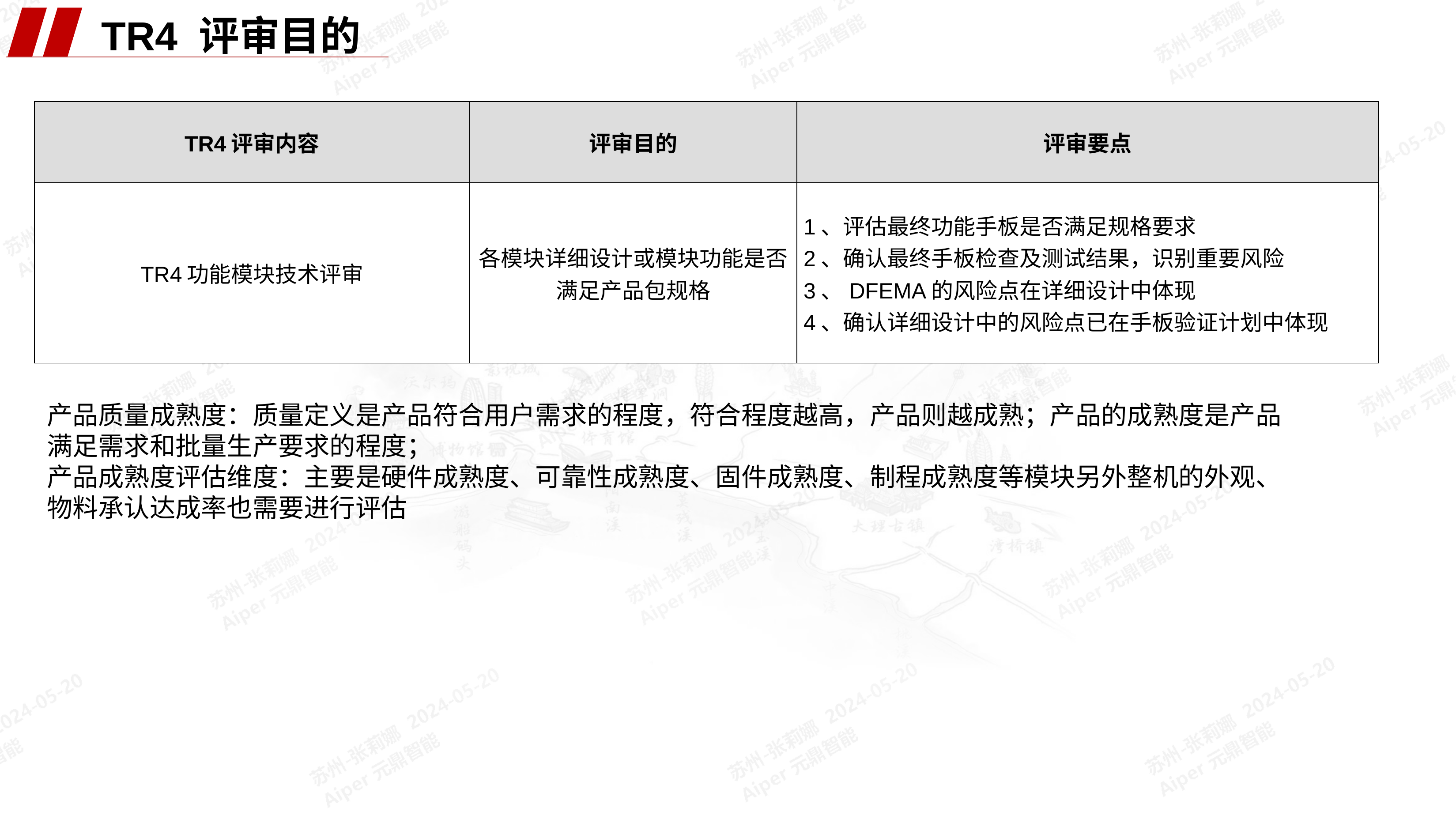

TR4 评审目的
| TR4评审内容 | 评审目的 | 评审要点 |
| --- | --- | --- |
| TR4功能模块技术评审 | 各模块详细设计或模块功能是否满足产品包规格 | 1、评估最终功能手板是否满足规格要求 2、确认最终手板检查及测试结果，识别重要风险 3、DFEMA的风险点在详细设计中体现 4、确认详细设计中的风险点已在手板验证计划中体现 |
产品质量成熟度：质量定义是产品符合用户需求的程度，符合程度越高，产品则越成熟；产品的成熟度是产品满足需求和批量生产要求的程度；
产品成熟度评估维度：主要是硬件成熟度、可靠性成熟度、固件成熟度、制程成熟度等模块另外整机的外观、物料承认达成率也需要进行评估